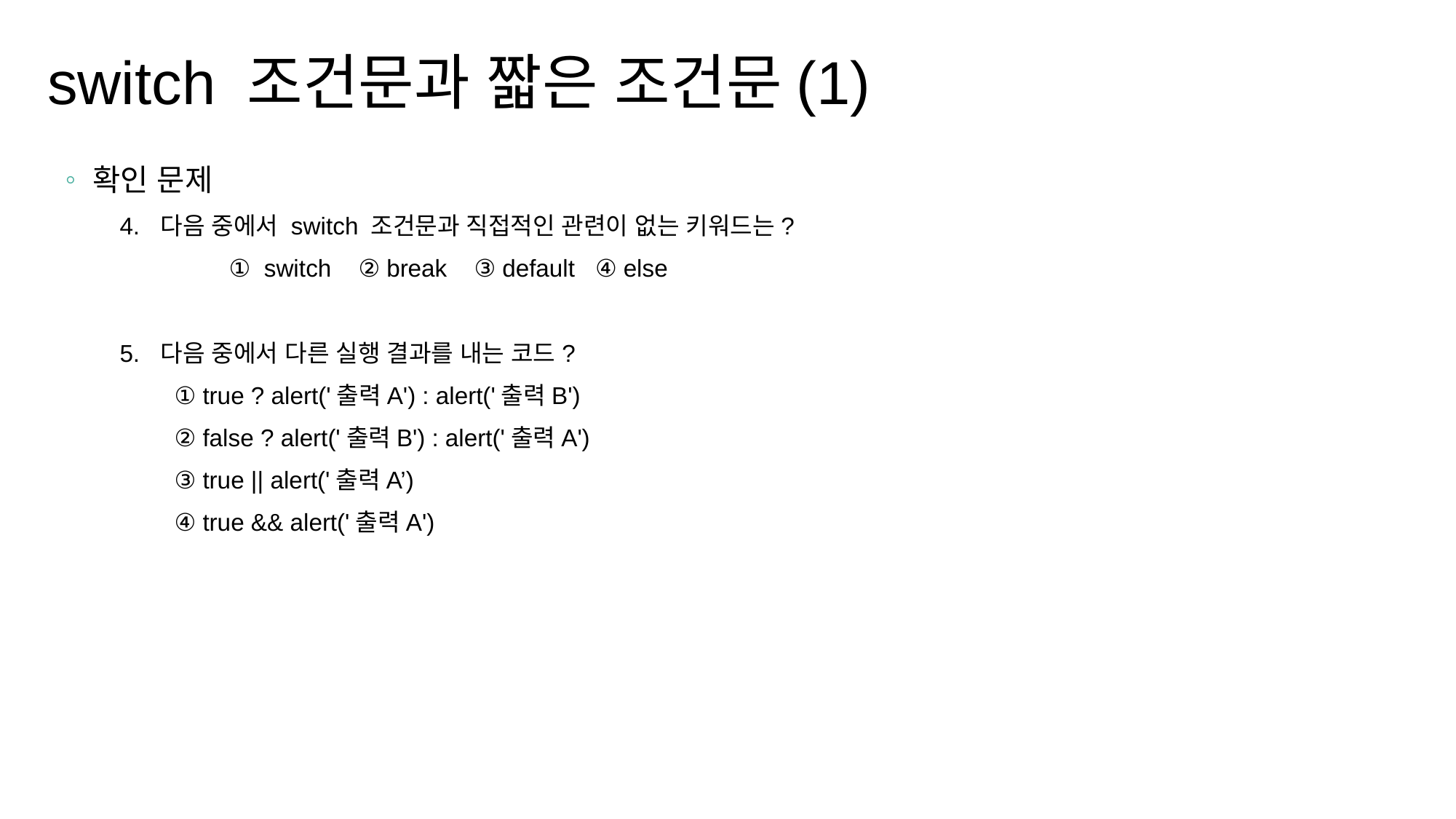

switch 조건문과 짧은 조건문(1)
확인 문제
다음 중에서 switch 조건문과 직접적인 관련이 없는 키워드는?
	①  switch    ② break    ③ default   ④ else

다음 중에서 다른 실행 결과를 내는 코드?
① true ? alert('출력A') : alert('출력B')
② false ? alert('출력B') : alert('출력A')
③ true || alert('출력A’)
④ true && alert('출력A')